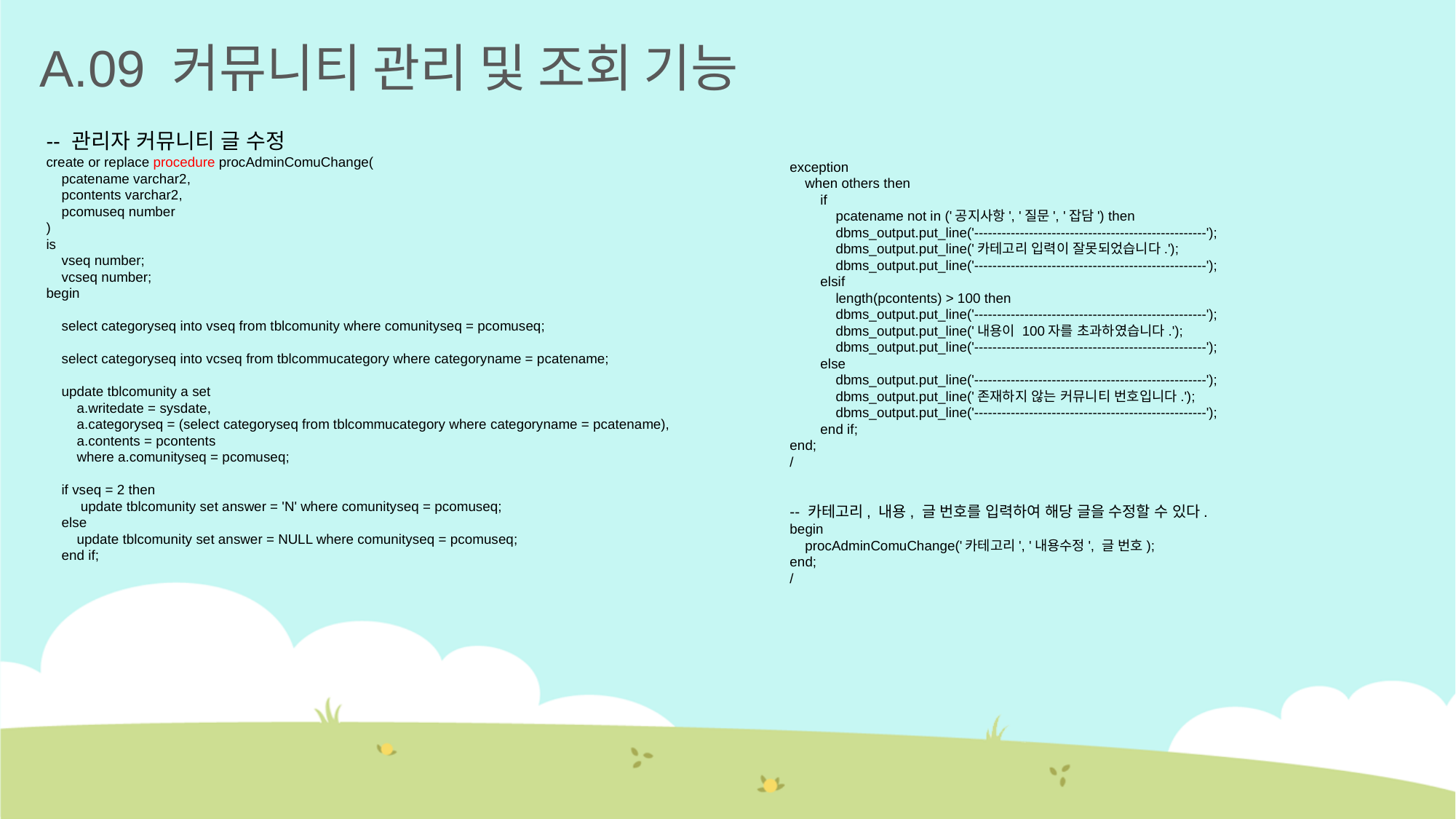

A.09 커뮤니티 관리 및 조회 기능
-- 관리자 커뮤니티 글 수정
create or replace procedure procAdminComuChange(
    pcatename varchar2,
    pcontents varchar2,
    pcomuseq number
)
is
    vseq number;
    vcseq number;
begin

    select categoryseq into vseq from tblcomunity where comunityseq = pcomuseq;

    select categoryseq into vcseq from tblcommucategory where categoryname = pcatename;

    update tblcomunity a set
        a.writedate = sysdate,
        a.categoryseq = (select categoryseq from tblcommucategory where categoryname = pcatename),
        a.contents = pcontents
        where a.comunityseq = pcomuseq;

    if vseq = 2 then
         update tblcomunity set answer = 'N' where comunityseq = pcomuseq;
    else
        update tblcomunity set answer = NULL where comunityseq = pcomuseq;
    end if;

exception
    when others then
        if
            pcatename not in ('공지사항', '질문', '잡담') then
            dbms_output.put_line('---------------------------------------------------');
            dbms_output.put_line('카테고리 입력이 잘못되었습니다.');
            dbms_output.put_line('---------------------------------------------------');
        elsif
            length(pcontents) > 100 then
            dbms_output.put_line('---------------------------------------------------');
            dbms_output.put_line('내용이 100자를 초과하였습니다.');
            dbms_output.put_line('---------------------------------------------------');
        else
            dbms_output.put_line('---------------------------------------------------');
            dbms_output.put_line('존재하지 않는 커뮤니티 번호입니다.');
            dbms_output.put_line('---------------------------------------------------');
        end if;
end;
/

-- 카테고리, 내용, 글 번호를 입력하여 해당 글을 수정할 수 있다.
begin
    procAdminComuChange('카테고리', '내용수정', 글 번호);
end;
/